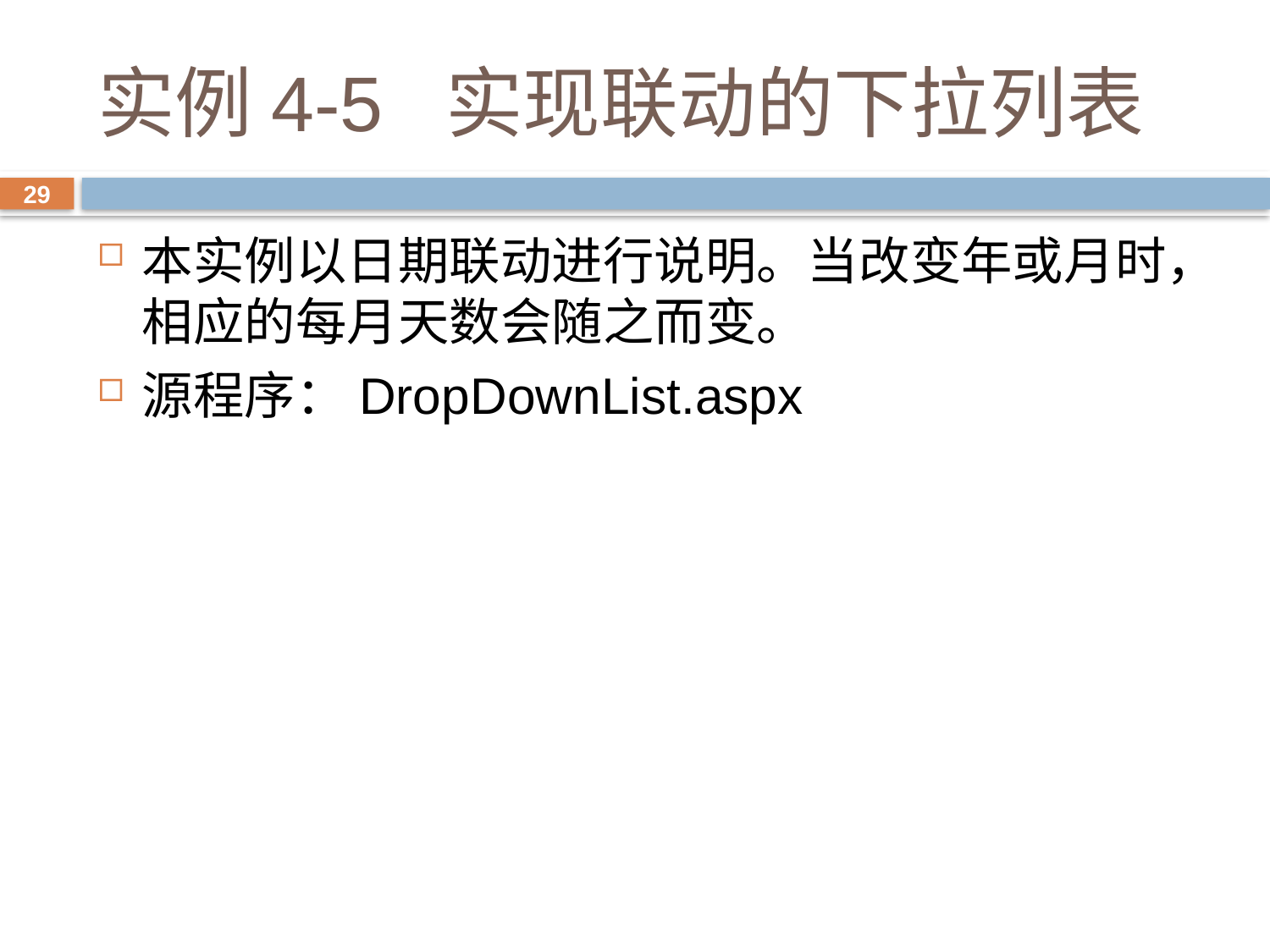

# 实例4-5  实现联动的下拉列表
29
本实例以日期联动进行说明。当改变年或月时，相应的每月天数会随之而变。
源程序：DropDownList.aspx